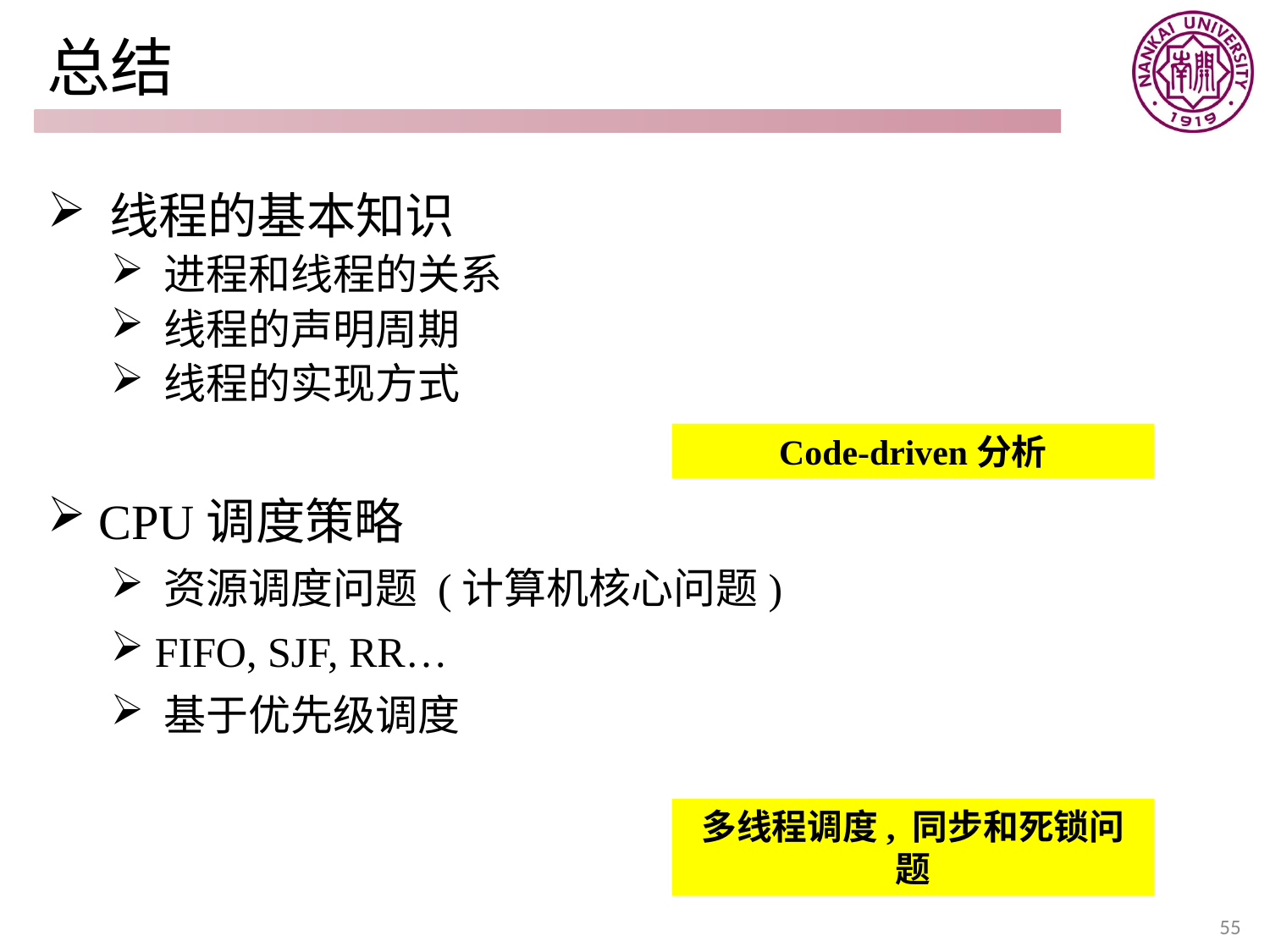

# 总结
 线程的基本知识
 进程和线程的关系
 线程的声明周期
 线程的实现方式

 CPU调度策略
 资源调度问题 (计算机核心问题)
 FIFO, SJF, RR…
 基于优先级调度

Code-driven分析
多线程调度, 同步和死锁问题
55